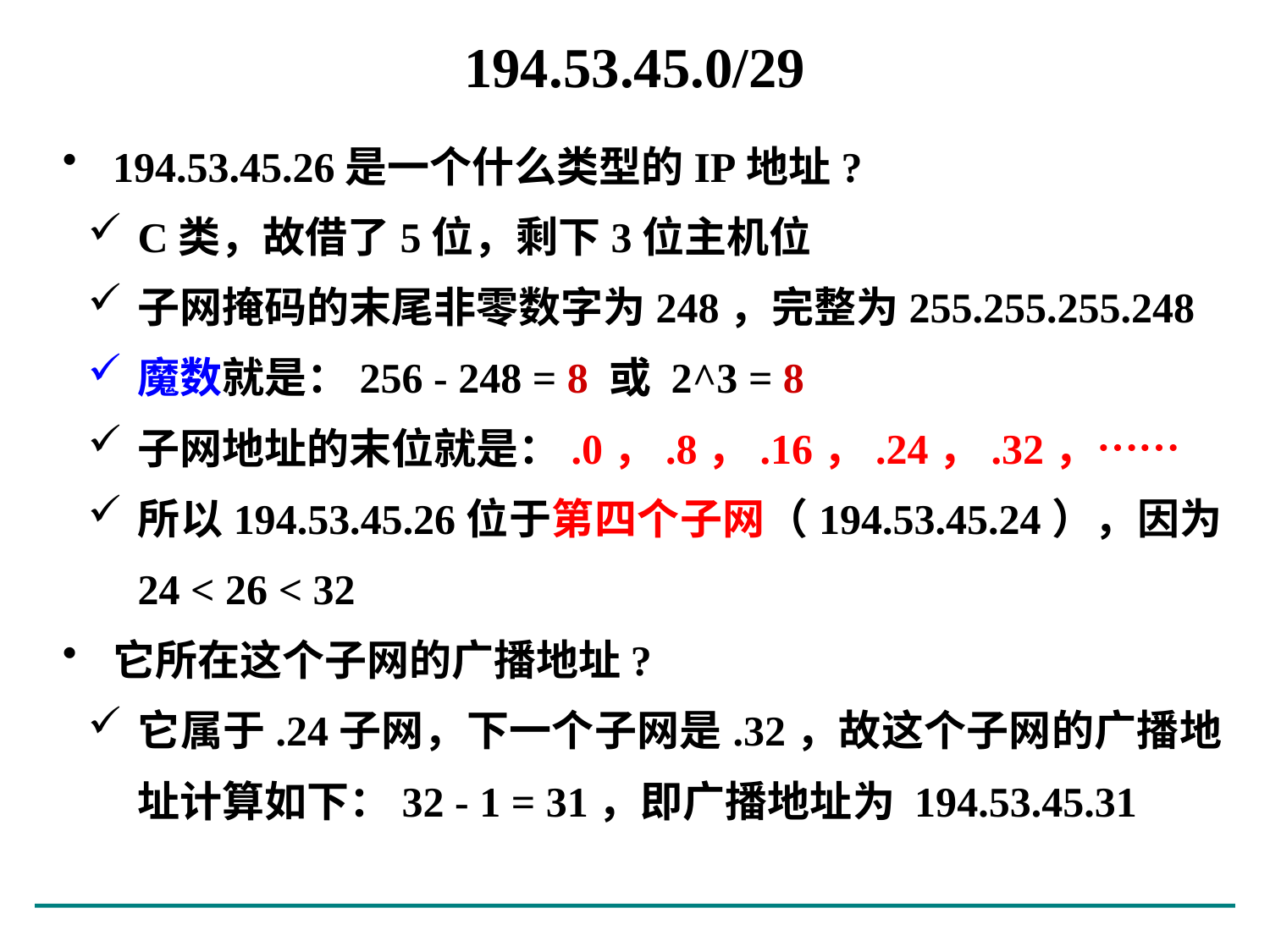

# 194.53.45.0/29
194.53.45.26是一个什么类型的IP地址?
C类，故借了5位，剩下3位主机位
子网掩码的末尾非零数字为248，完整为255.255.255.248
魔数就是：256 - 248 = 8 或 2^3 = 8
子网地址的末位就是：.0，.8，.16，.24，.32，……
所以194.53.45.26位于第四个子网（194.53.45.24），因为 24 < 26 < 32
它所在这个子网的广播地址?
它属于.24子网，下一个子网是.32，故这个子网的广播地址计算如下：32 - 1 = 31，即广播地址为 194.53.45.31